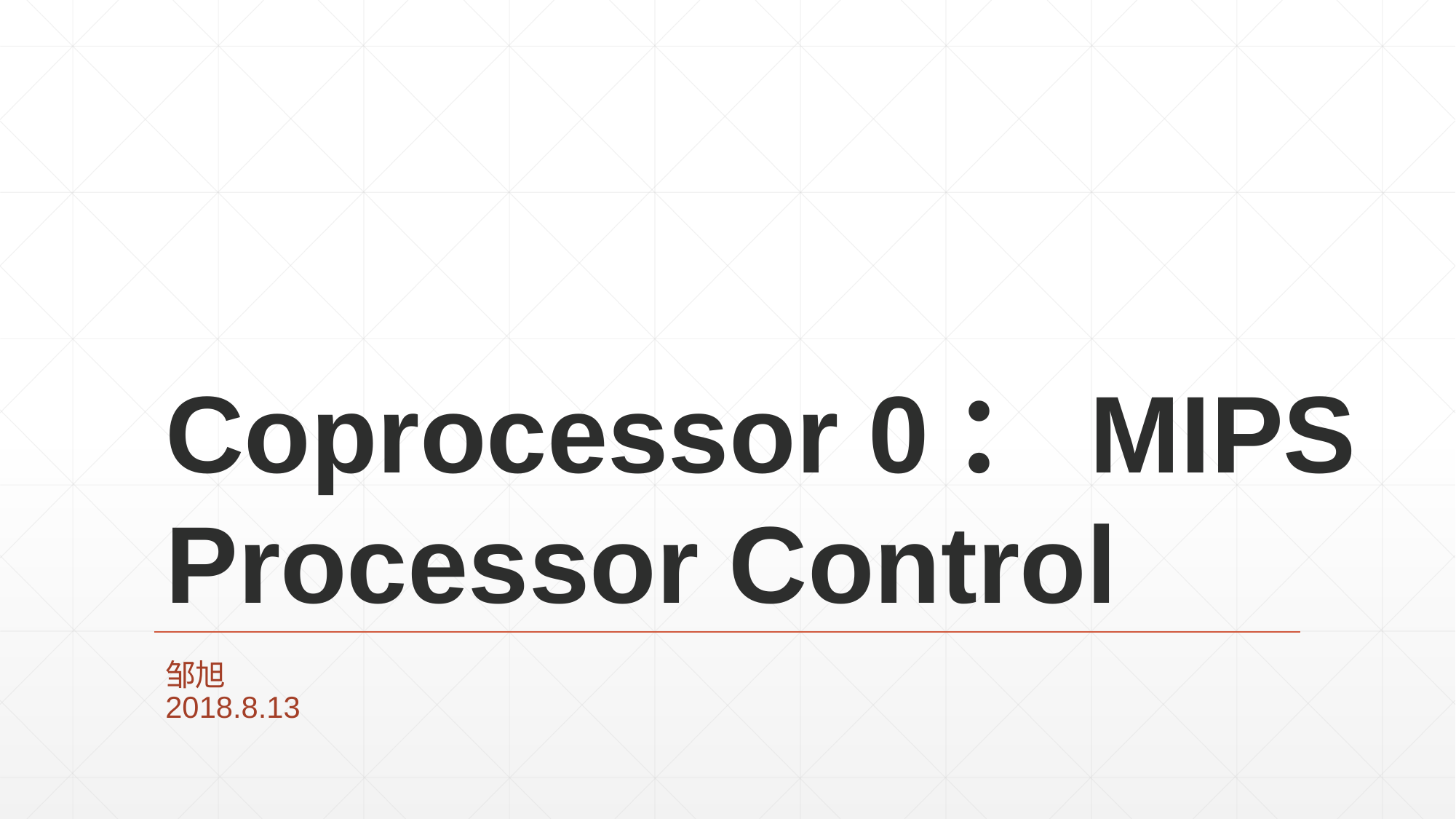

# Coprocessor 0：MIPS Processor Control
邹旭
2018.8.13